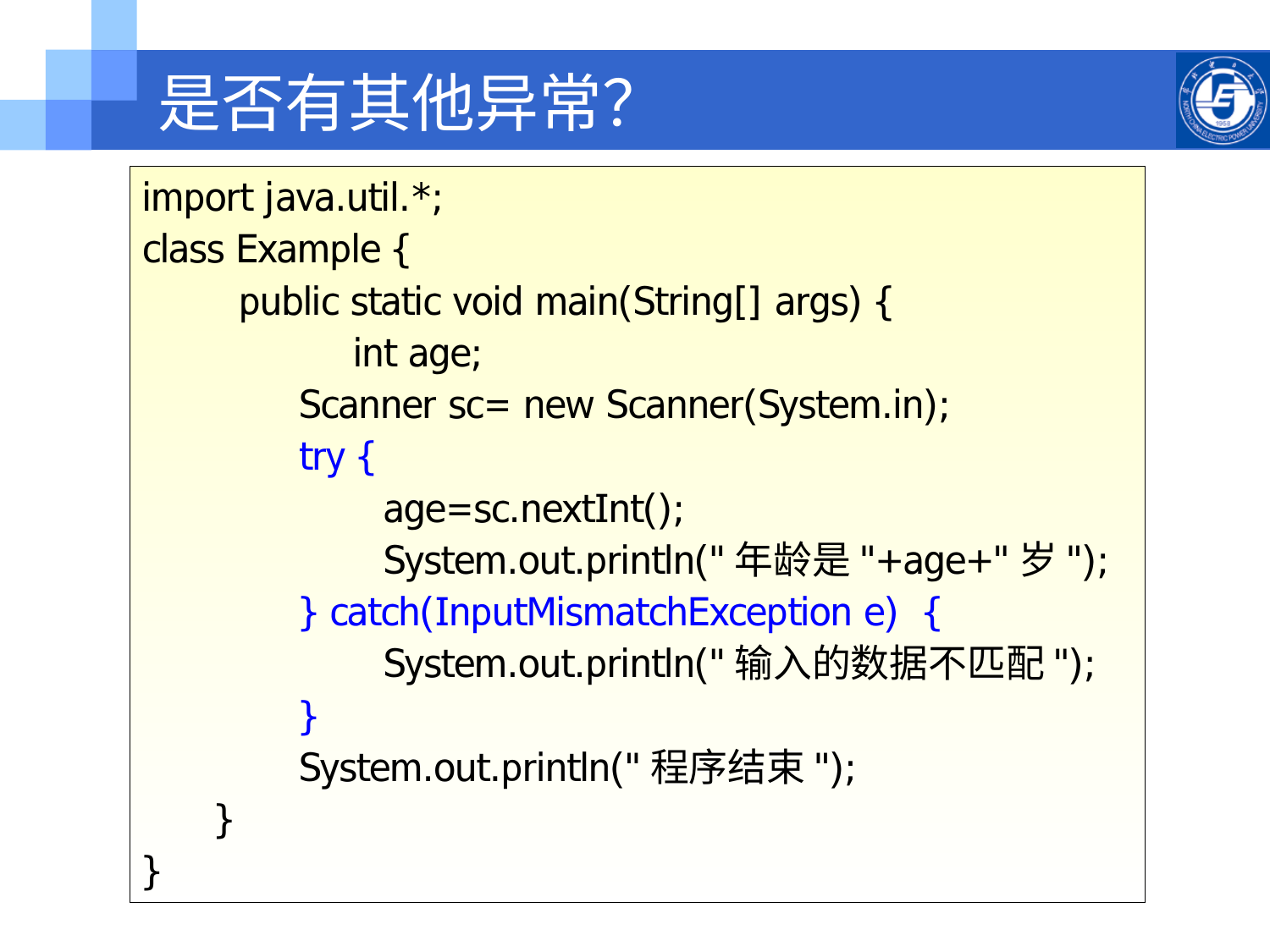

# 是否有其他异常？
import java.util.*;
class Example {
        public static void main(String[] args) {
        	   int age;
             Scanner sc= new Scanner(System.in);
             try {
                    age=sc.nextInt();
                    System.out.println("年龄是"+age+"岁");
             } catch(InputMismatchException e)  {
                    System.out.println("输入的数据不匹配");
             }
             System.out.println("程序结束");
      }
}